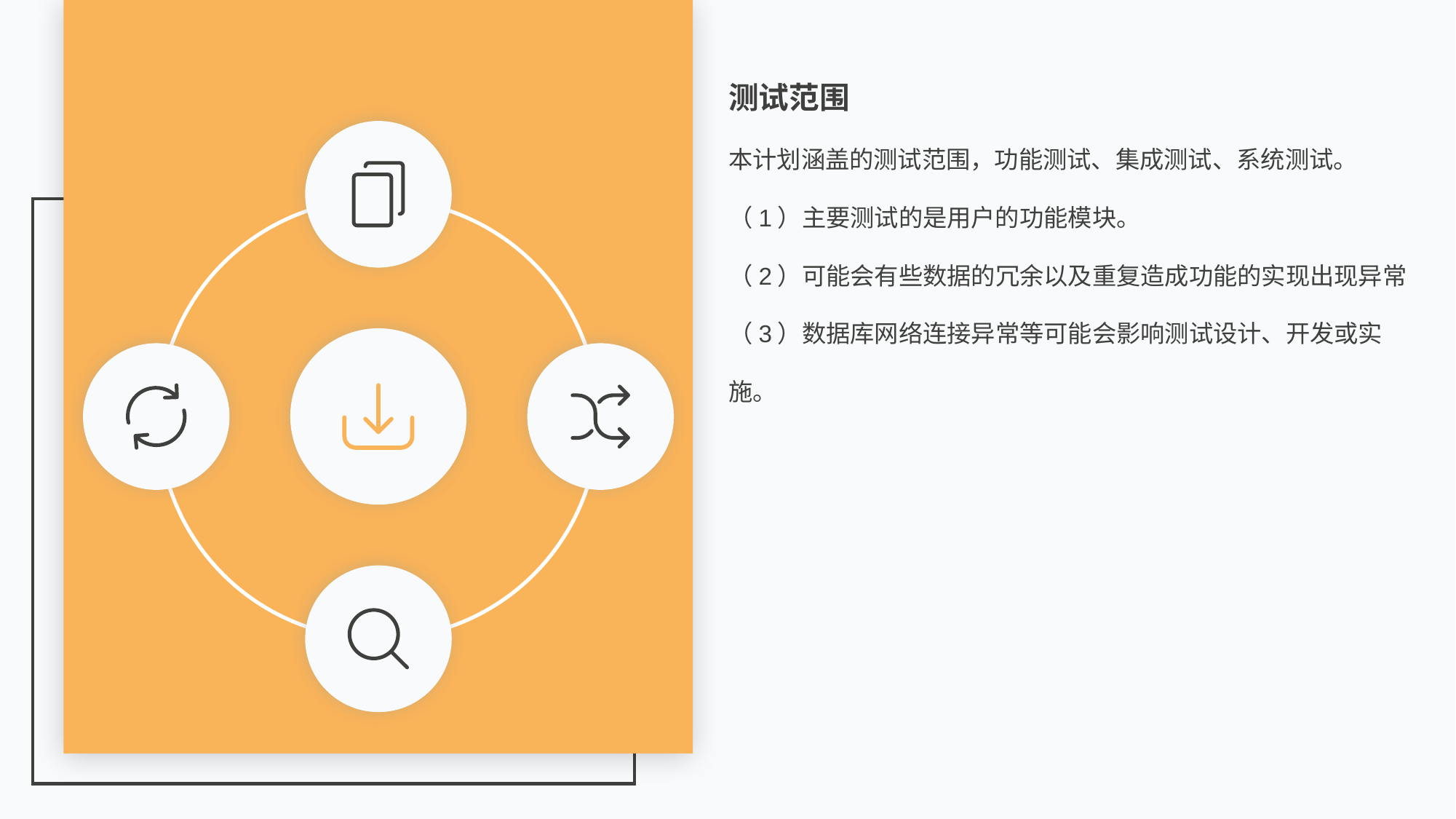

测试范围
本计划涵盖的测试范围，功能测试、集成测试、系统测试。
（1）主要测试的是用户的功能模块。
（2）可能会有些数据的冗余以及重复造成功能的实现出现异常
（3）数据库网络连接异常等可能会影响测试设计、开发或实施。